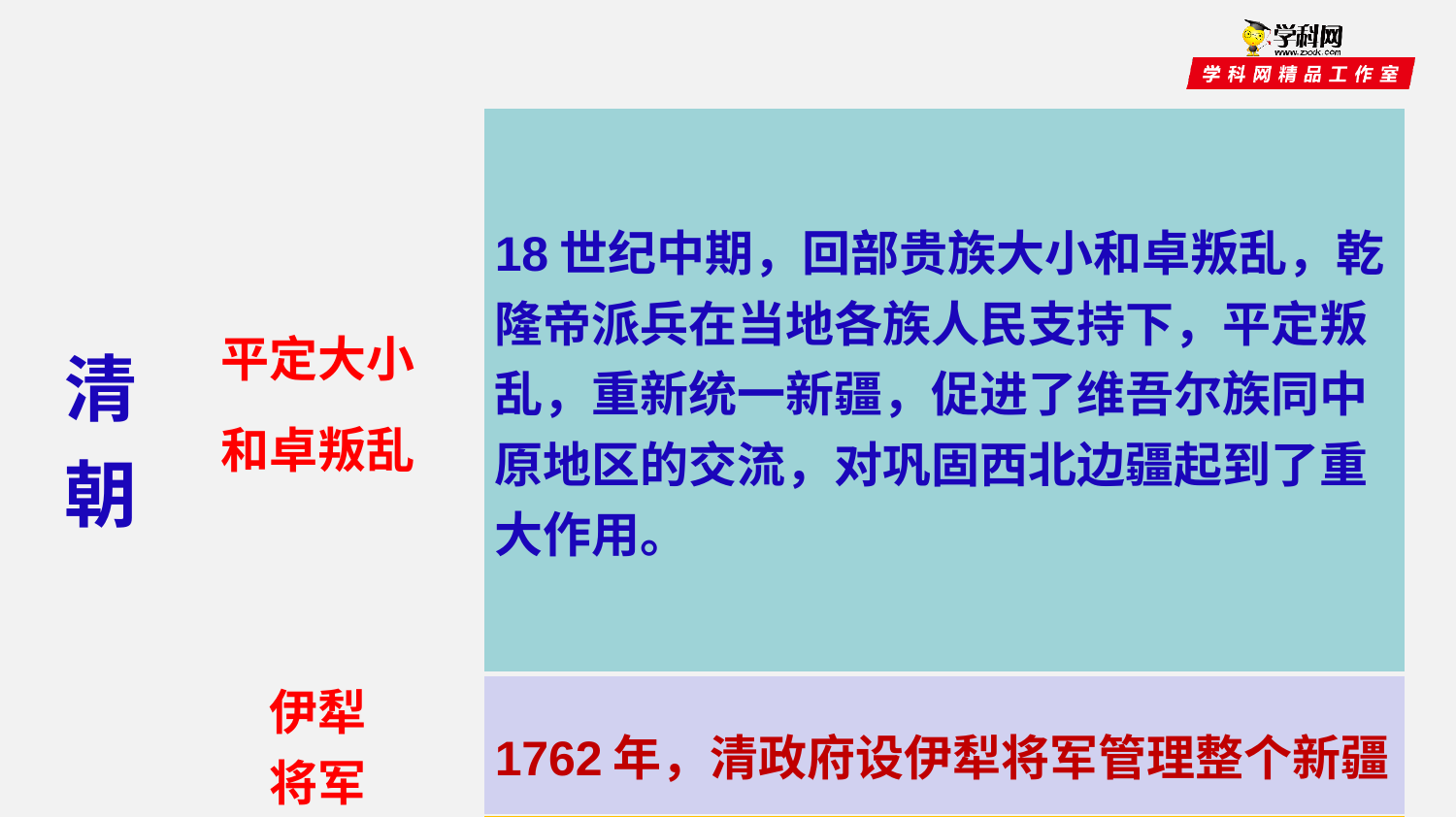

| 清朝 | 平定大小 和卓叛乱 | 18世纪中期，回部贵族大小和卓叛乱，乾隆帝派兵在当地各族人民支持下，平定叛乱，重新统一新疆，促进了维吾尔族同中原地区的交流，对巩固西北边疆起到了重大作用。 |
| --- | --- | --- |
|  | 伊犁 将军 | 1762年，清政府设伊犁将军管理整个新疆 |
|  | 新疆 行省 | 1878年，左宗棠收复除伊犁以外的广大新疆地区。中俄谈判，19世纪80年代初，两国签约，中国收回伊犁。根据左宗棠的建议，1884年清政府在新疆设立行省。 |